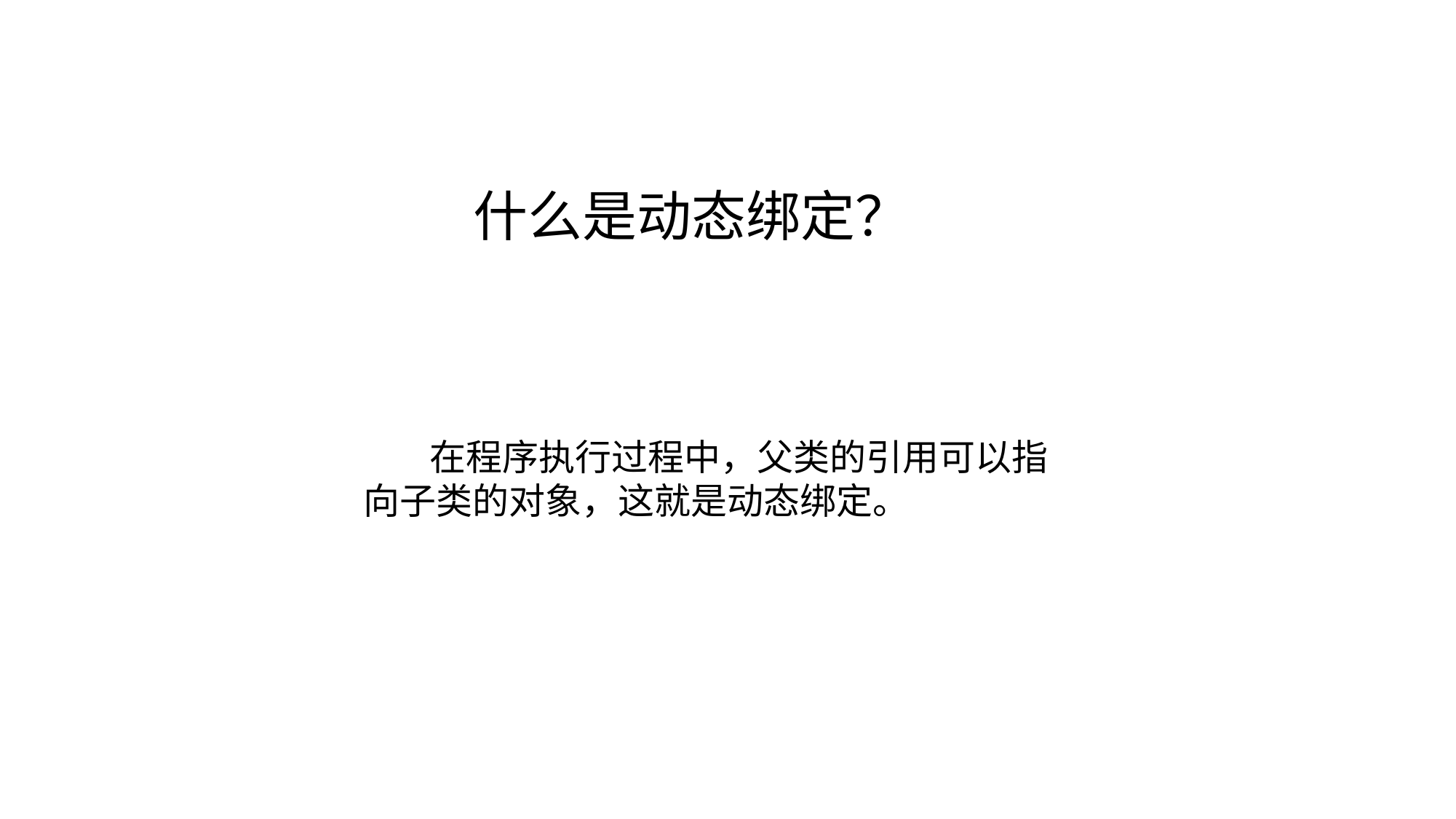

什么是动态绑定？
       在程序执行过程中，父类的引用可以指向子类的对象，这就是动态绑定。